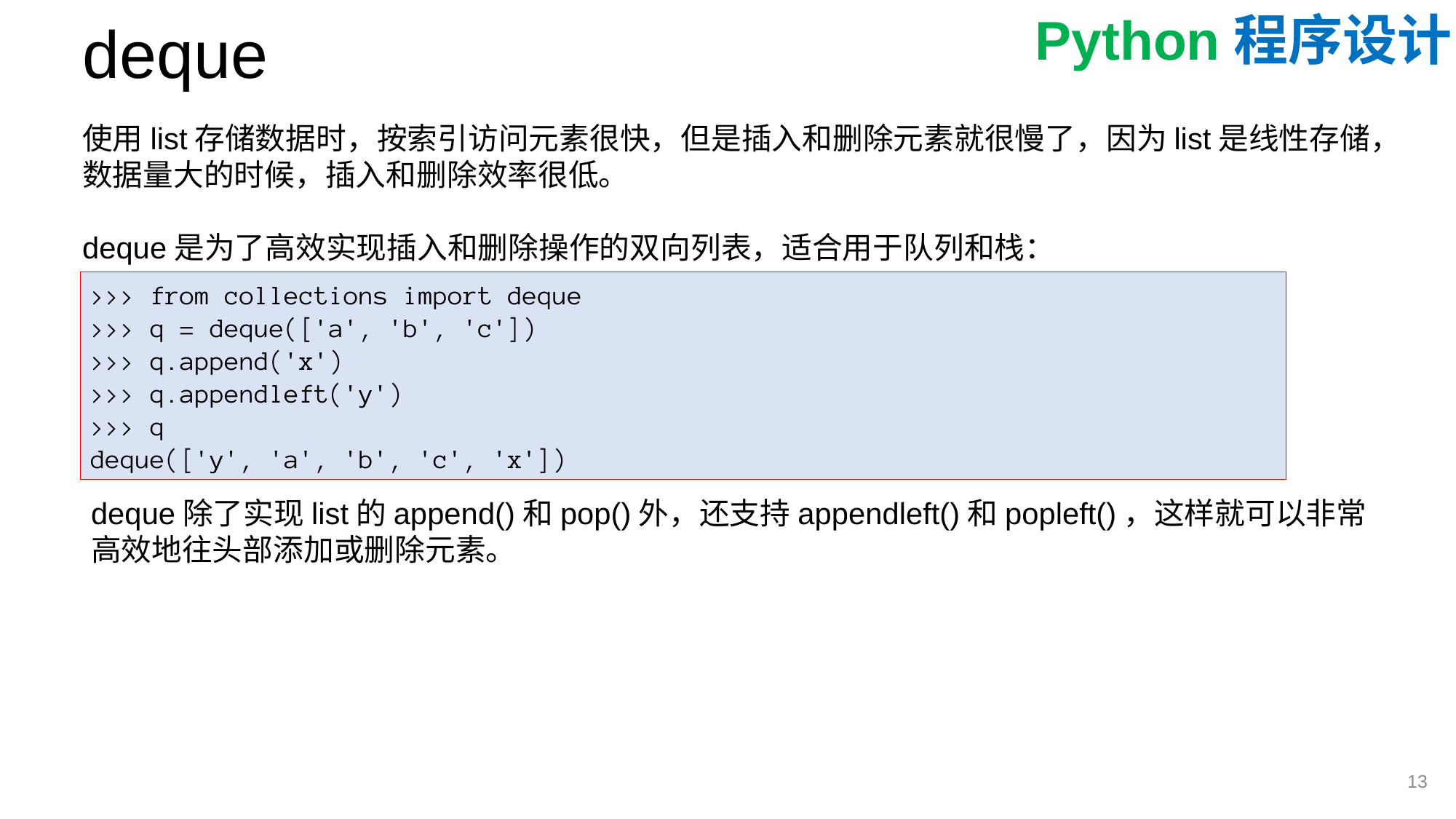

# deque
使用list存储数据时，按索引访问元素很快，但是插入和删除元素就很慢了，因为list是线性存储，数据量大的时候，插入和删除效率很低。

deque是为了高效实现插入和删除操作的双向列表，适合用于队列和栈：
>>> from collections import deque
>>> q = deque(['a', 'b', 'c'])
>>> q.append('x')
>>> q.appendleft('y')
>>> q
deque(['y', 'a', 'b', 'c', 'x'])
deque除了实现list的append()和pop()外，还支持appendleft()和popleft()，这样就可以非常高效地往头部添加或删除元素。
13